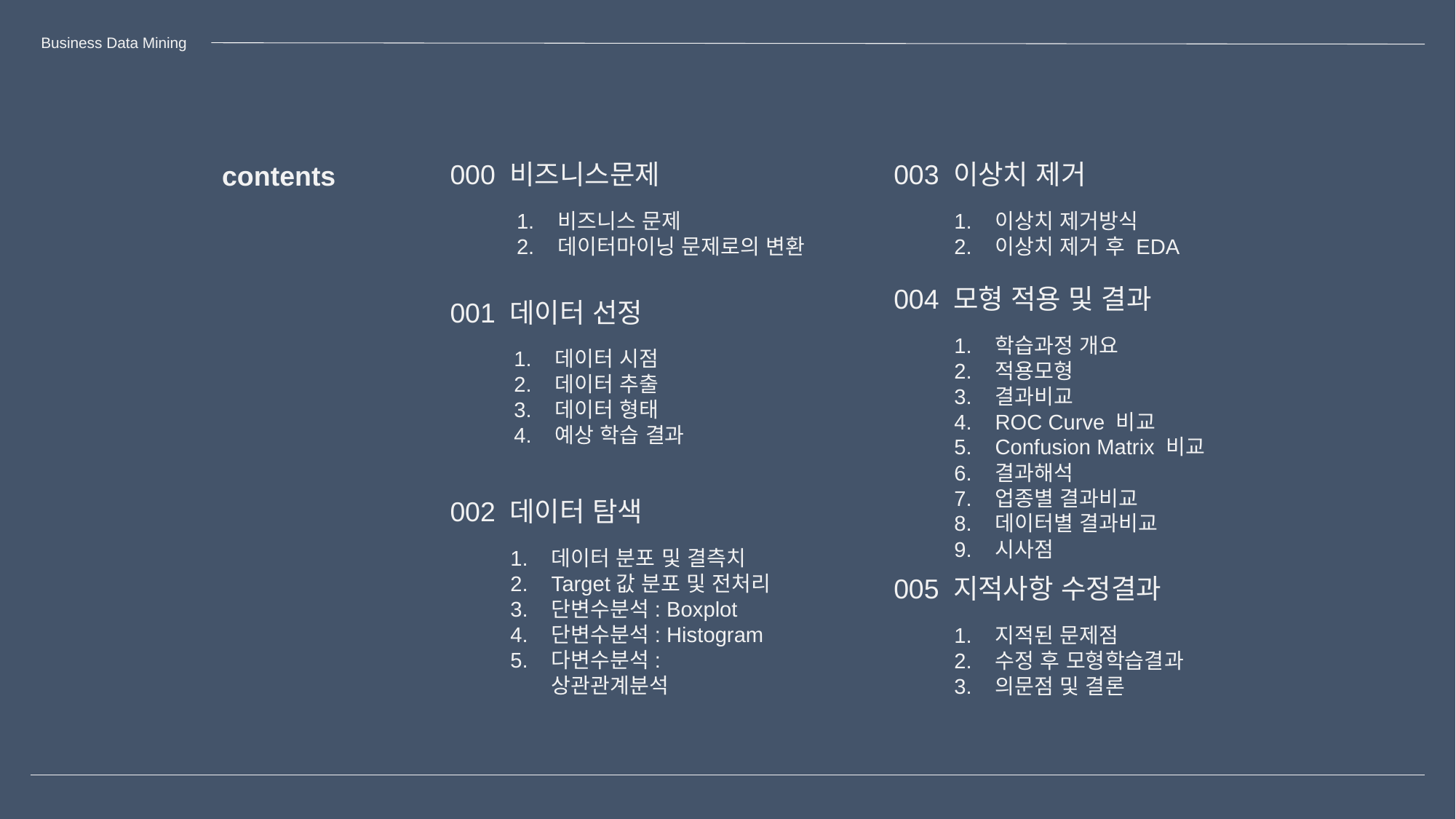

Business Data Mining
000 비즈니스문제
비즈니스 문제
데이터마이닝 문제로의 변환
003 이상치 제거
이상치 제거방식
이상치 제거 후 EDA
contents
004 모형 적용 및 결과
학습과정 개요
적용모형
결과비교
ROC Curve 비교
Confusion Matrix 비교
결과해석
업종별 결과비교
데이터별 결과비교
시사점
001 데이터 선정
데이터 시점
데이터 추출
데이터 형태
예상 학습 결과
002 데이터 탐색
데이터 분포 및 결측치
Target값 분포 및 전처리
단변수분석: Boxplot
단변수분석: Histogram
다변수분석: 상관관계분석
005 지적사항 수정결과
지적된 문제점
수정 후 모형학습결과
의문점 및 결론